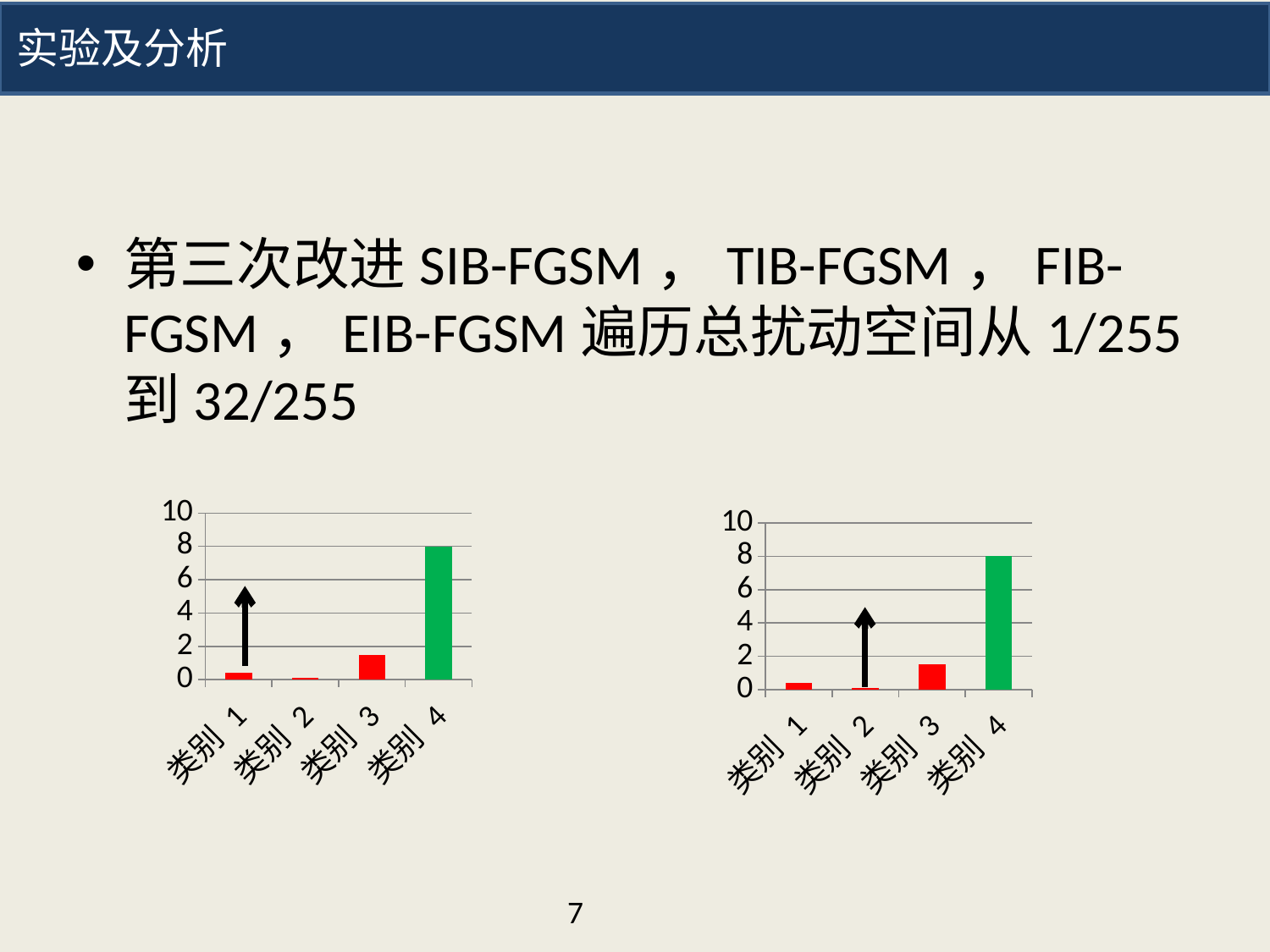

实验及分析
第三次改进SIB-FGSM，TIB-FGSM，FIB-FGSM，EIB-FGSM遍历总扰动空间从1/255到32/255

### Chart

| Category | 系列 1 |
|---|---|
| 类别 1 | 0.4 |
| 类别 2 | 0.1 |
| 类别 3 | 1.5 |
| 类别 4 | 8.0 |

### Chart

| Category | 系列 1 |
|---|---|
| 类别 1 | 0.4 |
| 类别 2 | 0.1 |
| 类别 3 | 1.5 |
| 类别 4 | 8.0 |
7